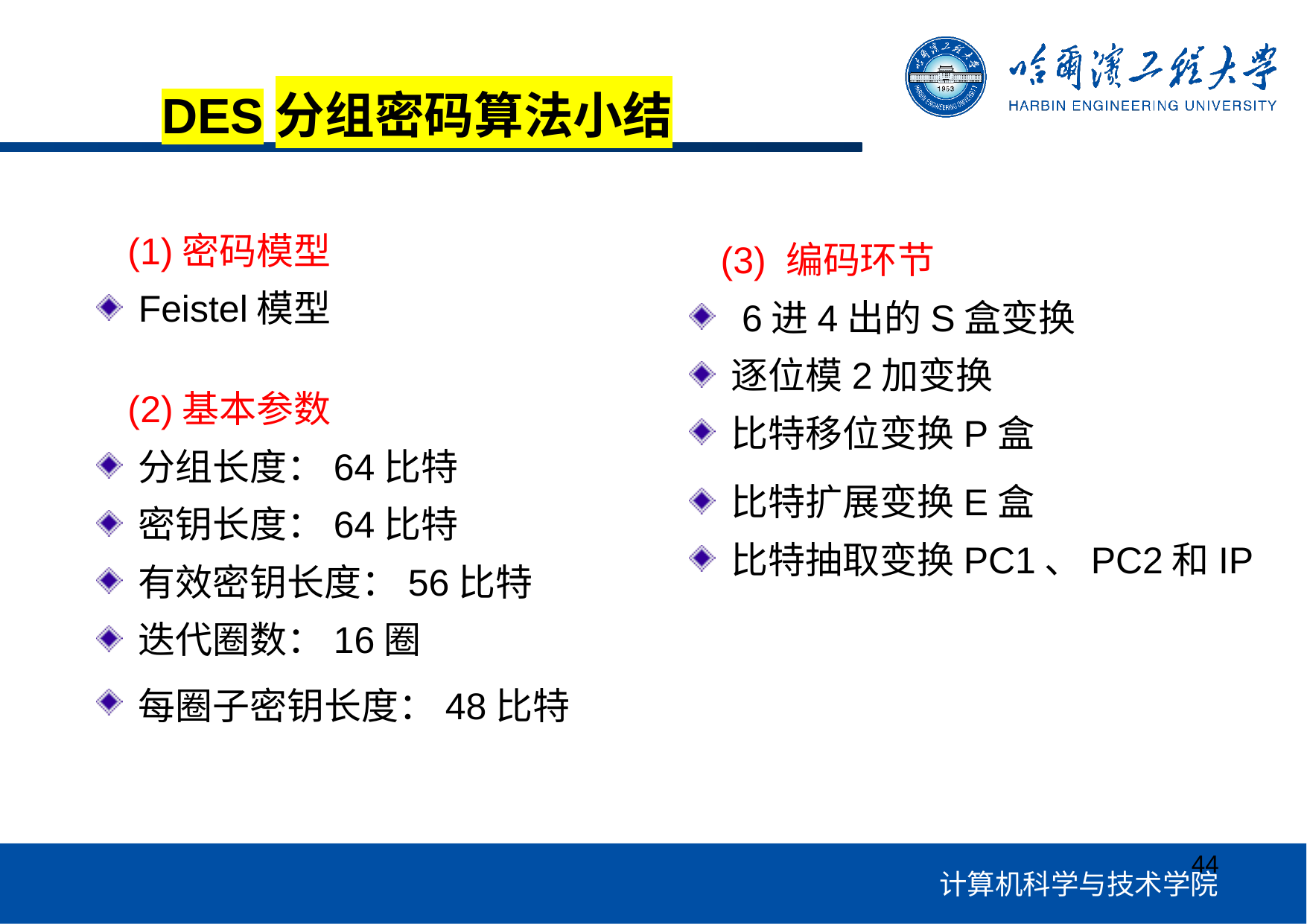

DES分组密码算法小结
DES分组密码算法小结
   (1)密码模型
Feistel模型
   (3) 编码环节
 6进4出的S盒变换
逐位模2加变换
比特移位变换P盒
   (2)基本参数
分组长度：64比特
密钥长度：64比特
有效密钥长度：56比特
迭代圈数：16圈
每圈子密钥长度：48比特
比特扩展变换E盒
比特抽取变换PC1、PC2和IP
44